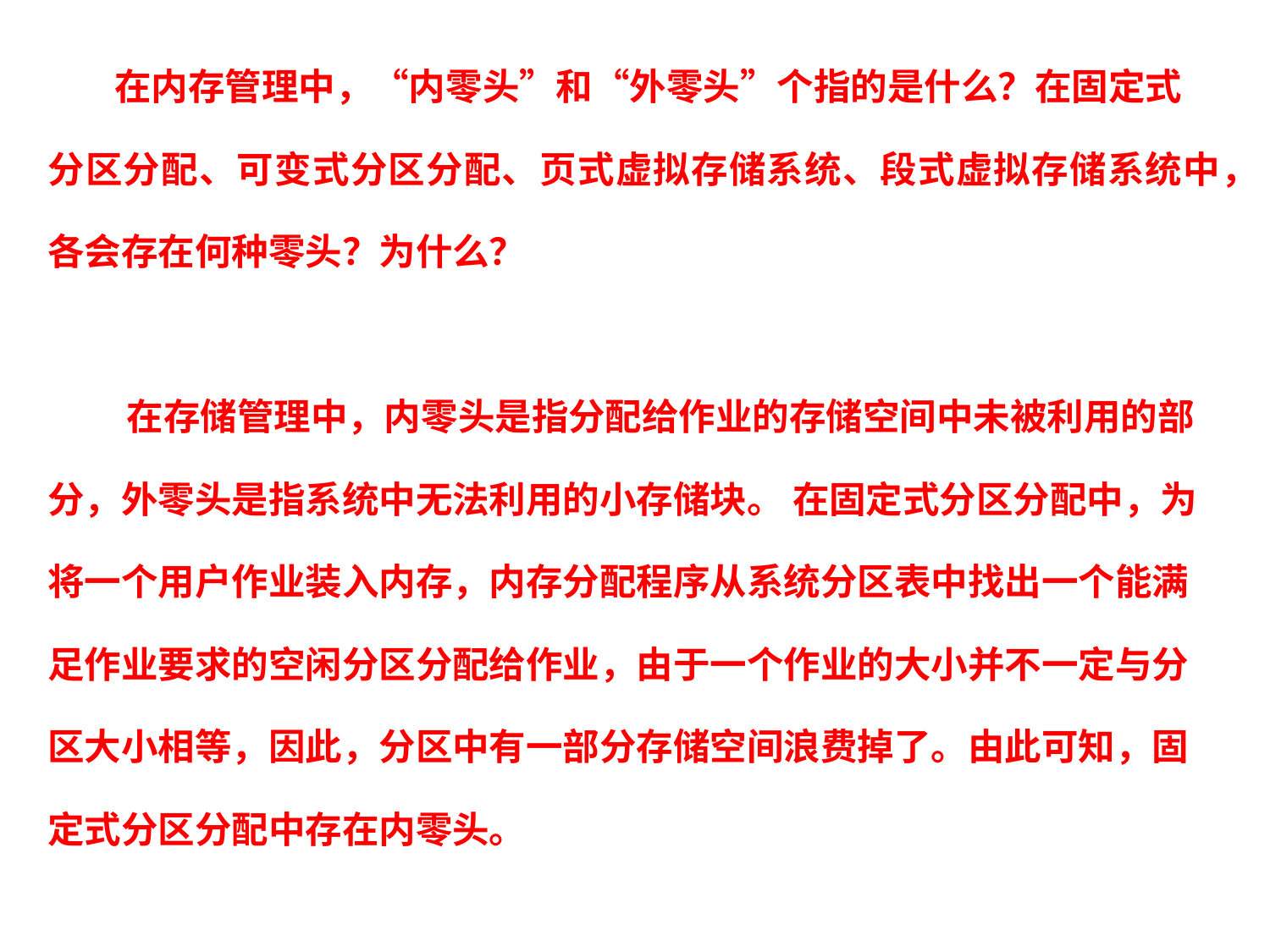

在内存管理中，“内零头”和“外零头”个指的是什么？在固定式
分区分配、可变式分区分配、页式虚拟存储系统、段式虚拟存储系统中，
各会存在何种零头？为什么？

         在存储管理中，内零头是指分配给作业的存储空间中未被利用的部
分，外零头是指系统中无法利用的小存储块。 在固定式分区分配中，为
将一个用户作业装入内存，内存分配程序从系统分区表中找出一个能满
足作业要求的空闲分区分配给作业，由于一个作业的大小并不一定与分
区大小相等，因此，分区中有一部分存储空间浪费掉了。由此可知，固
定式分区分配中存在内零头。